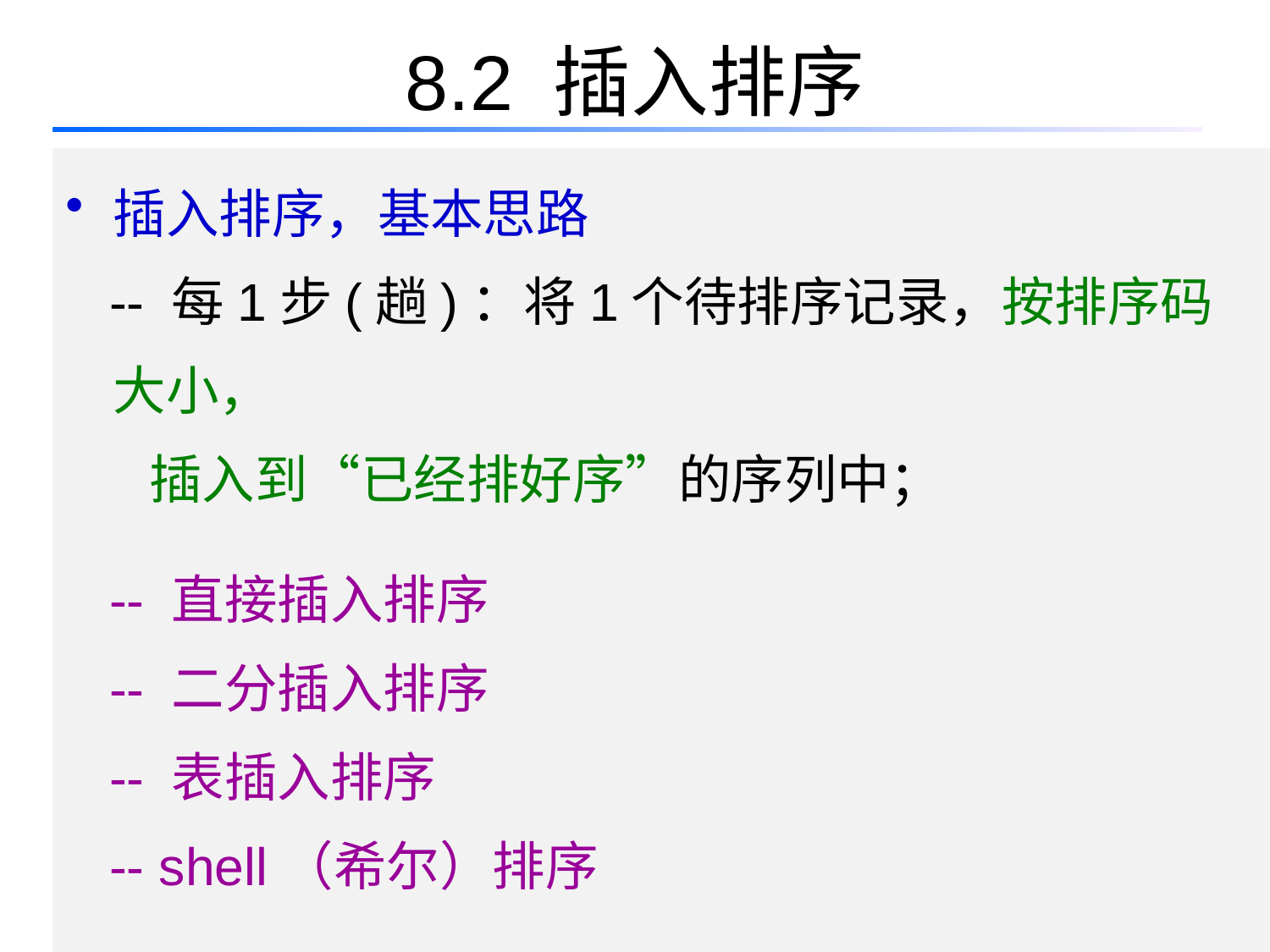

# 8.2 插入排序

插入排序，基本思路
   -- 每1步(趟)：将1个待排序记录，按排序码大小，
      插入到“已经排好序”的序列中；
   -- 直接插入排序
   -- 二分插入排序
   -- 表插入排序
   -- shell（希尔）排序